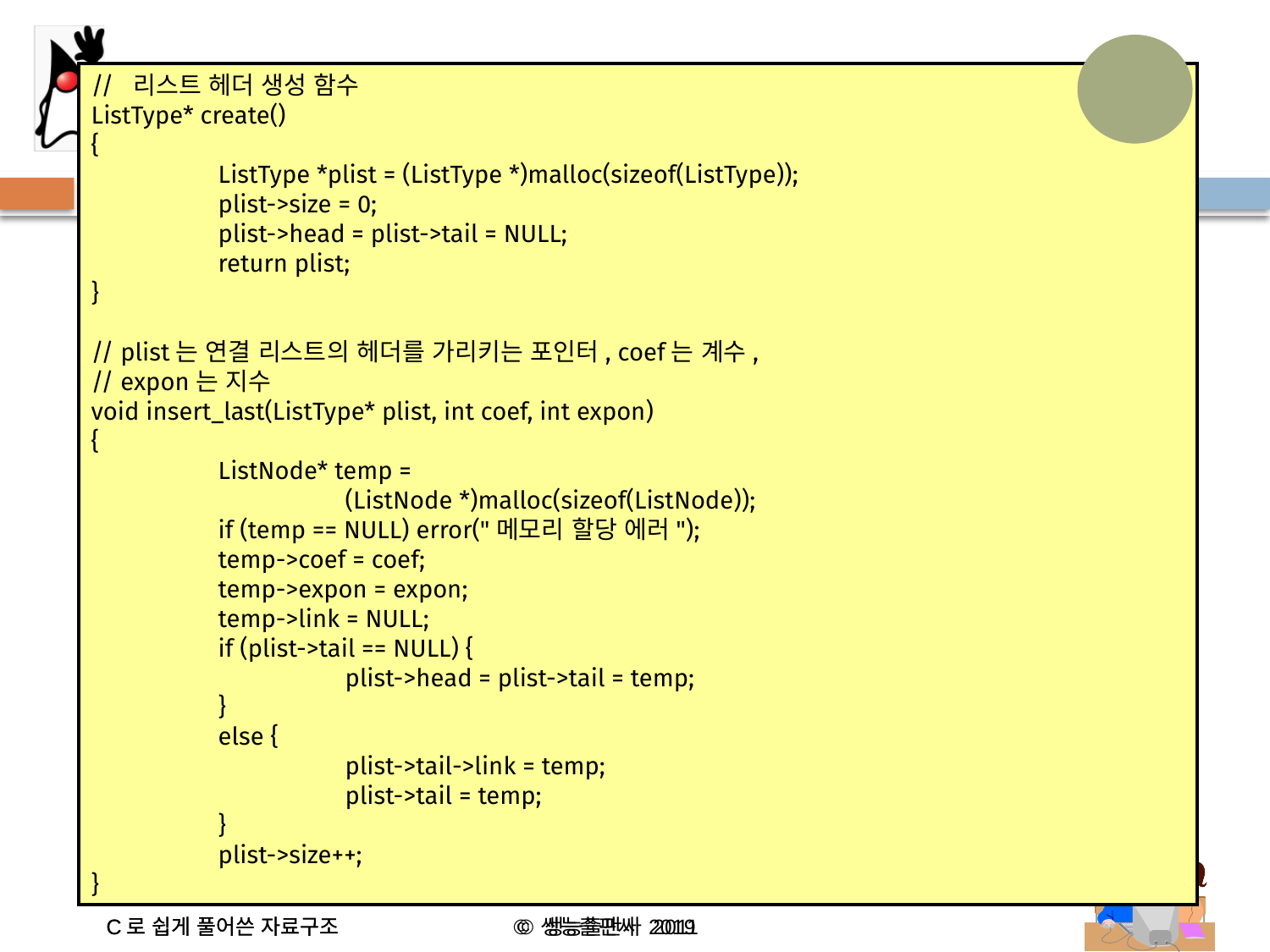

# 다항식 프로그램

//  리스트 헤더 생성 함수
ListType* create()
{
	ListType *plist = (ListType *)malloc(sizeof(ListType));
	plist->size = 0;
	plist->head = plist->tail = NULL;
	return plist;
}

// plist는 연결 리스트의 헤더를 가리키는 포인터, coef는 계수,
// expon는 지수
void insert_last(ListType* plist, int coef, int expon)
{
	ListNode* temp =
		(ListNode *)malloc(sizeof(ListNode));
	if (temp == NULL) error("메모리 할당 에러");
	temp->coef = coef;
	temp->expon = expon;
	temp->link = NULL;
	if (plist->tail == NULL) {
		plist->head = plist->tail = temp;
	}
	else {
		plist->tail->link = temp;
		plist->tail = temp;
	}
	plist->size++;
}